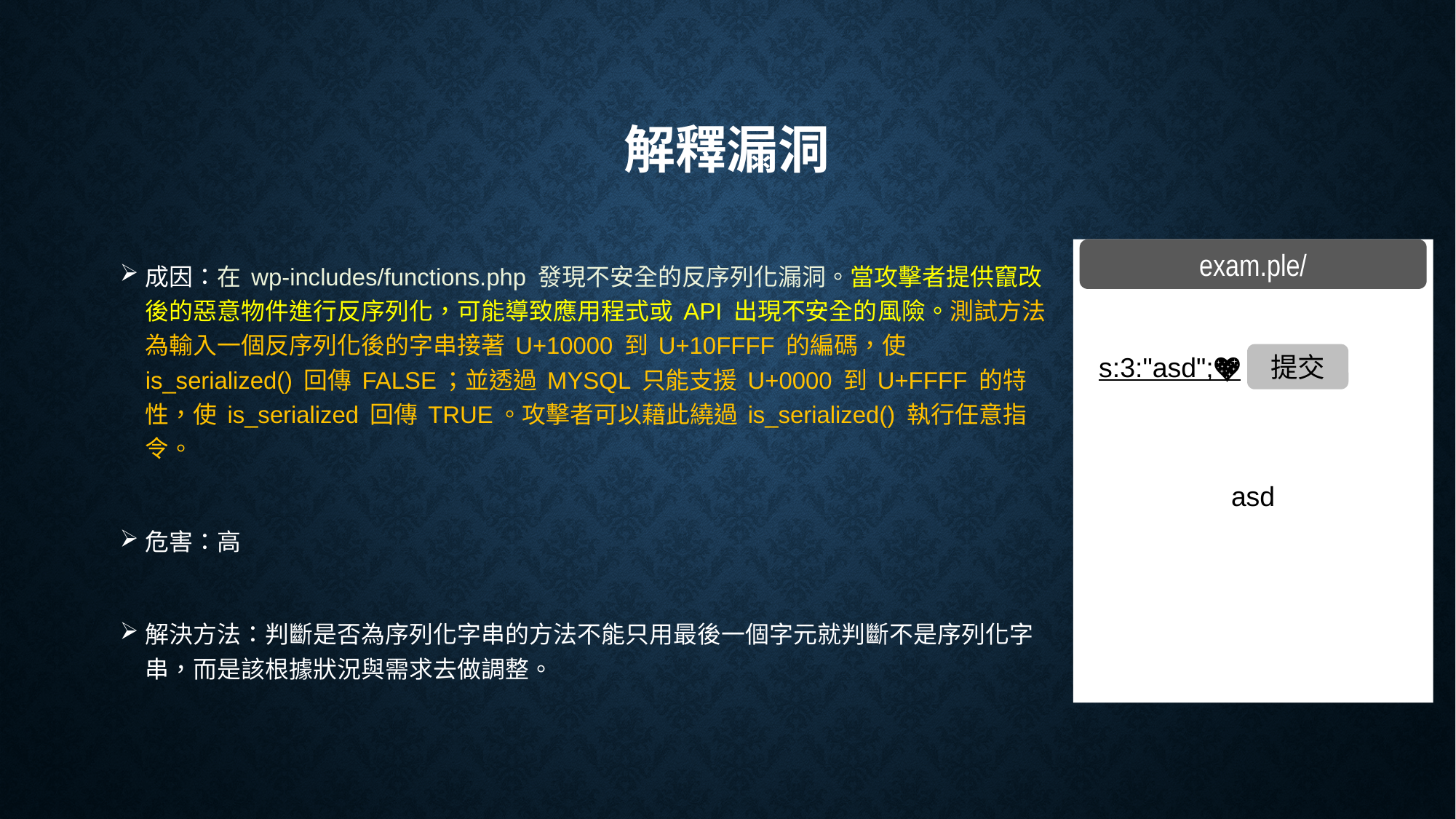

# 解釋漏洞

exam.ple/
s:3:"asd";💖
提交
成因：在 wp-includes/functions.php 發現不安全的反序列化漏洞。當攻擊者提供竄改後的惡意物件進行反序列化，可能導致應用程式或 API 出現不安全的風險。測試方法為輸入一個反序列化後的字串接著 U+10000 到 U+10FFFF 的編碼，使 is_serialized() 回傳 FALSE；並透過 MYSQL 只能支援 U+0000 到 U+FFFF 的特性，使 is_serialized 回傳 TRUE。攻擊者可以藉此繞過 is_serialized() 執行任意指令。

危害：高

解決方法：判斷是否為序列化字串的方法不能只用最後一個字元就判斷不是序列化字串，而是該根據狀況與需求去做調整。
asd